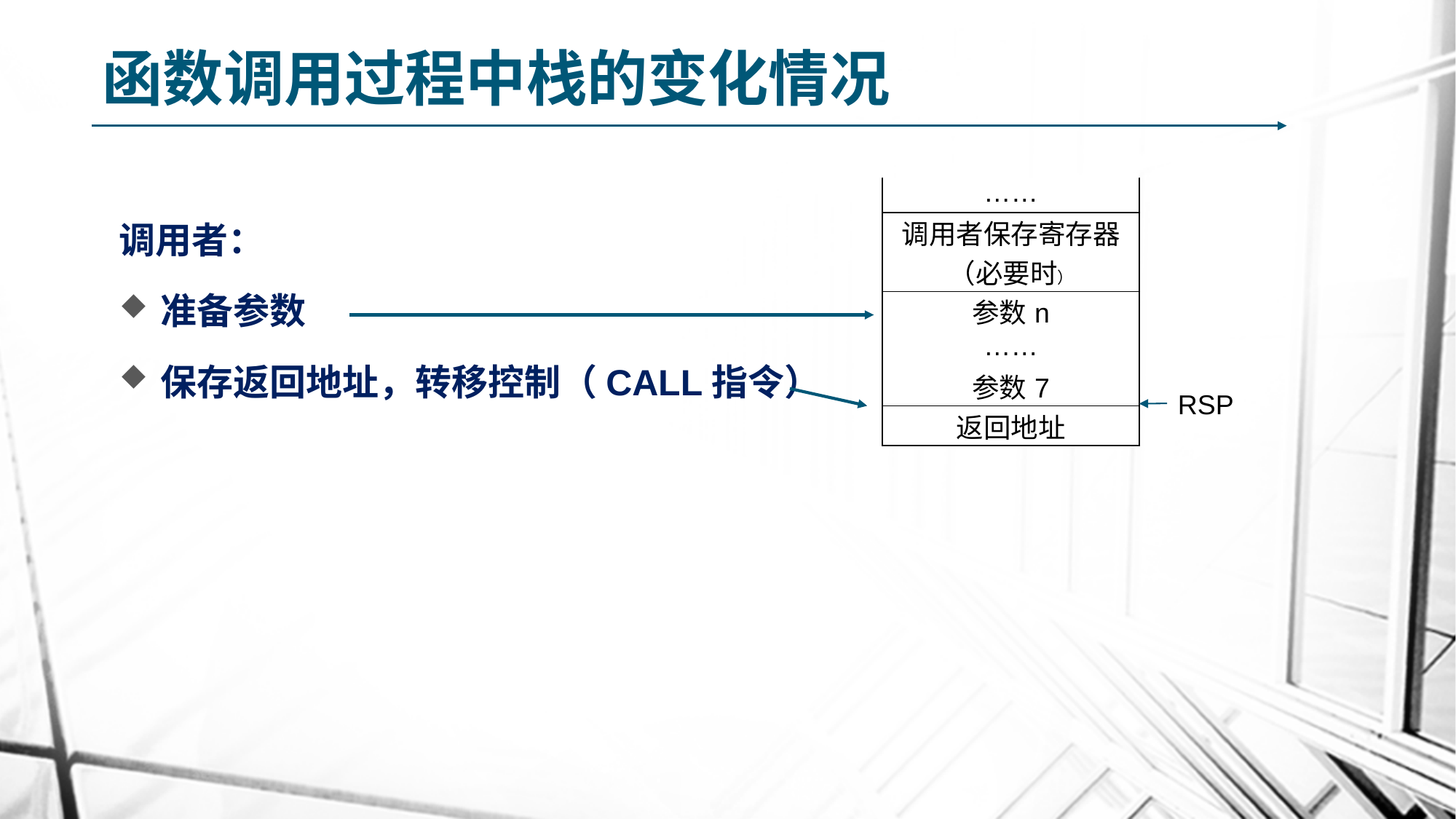

# 函数调用过程中栈的变化情况
| …… |
| --- |
| 调用者保存寄存器（必要时） |
| 参数n |
| …… |
| 参数7 |
| 返回地址 |
调用者：
准备参数
保存返回地址，转移控制（CALL指令）
RSP